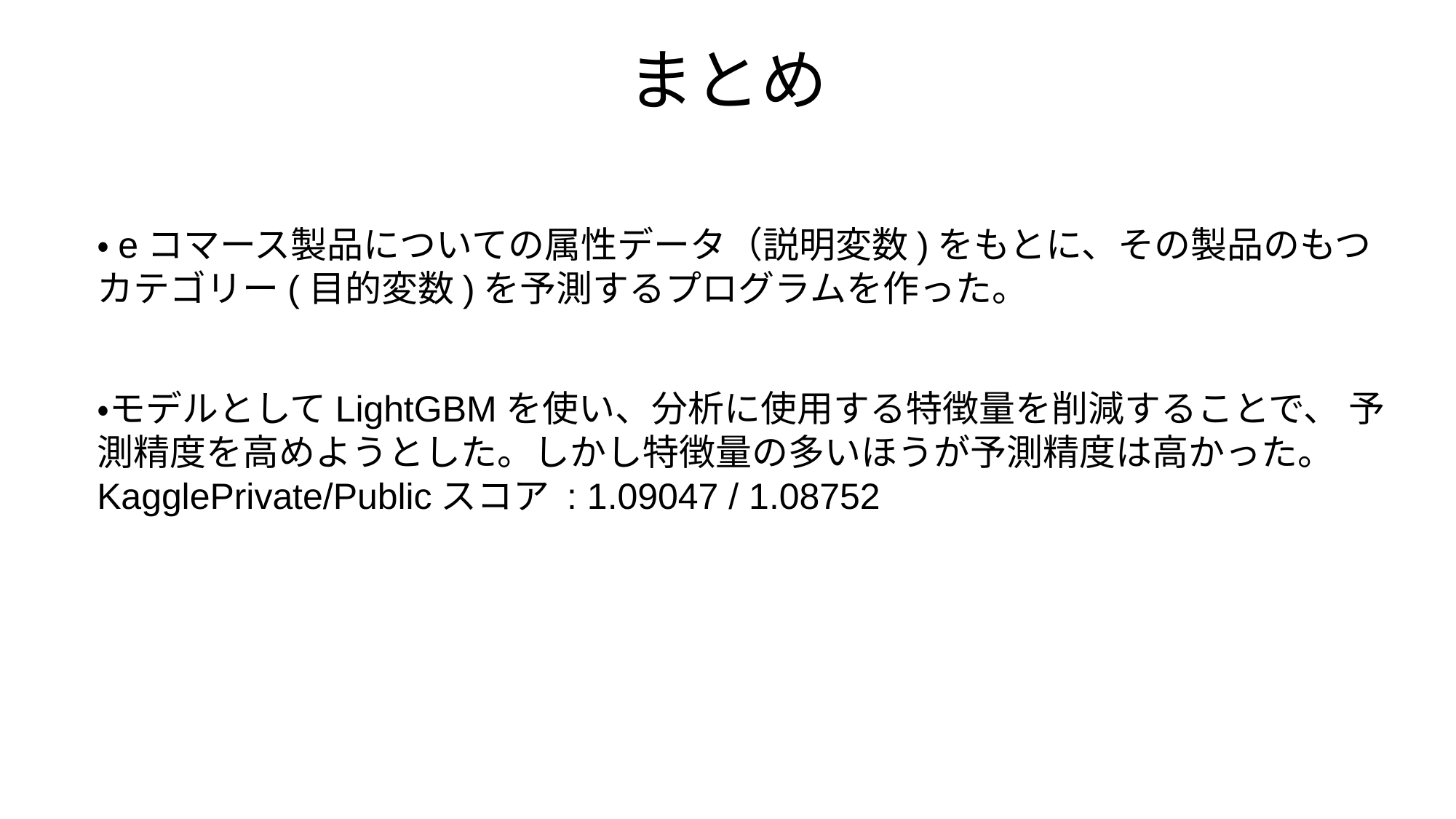

# まとめ
・eコマース製品についての属性データ（説明変数)をもとに、その製品のもつカテゴリー(目的変数)を予測するプログラムを作った。

・モデルとしてLightGBMを使い、分析に使用する特徴量を削減することで、 予測精度を高めようとした。しかし特徴量の多いほうが予測精度は高かった。 KagglePrivate/Publicスコア : 1.09047 / 1.08752